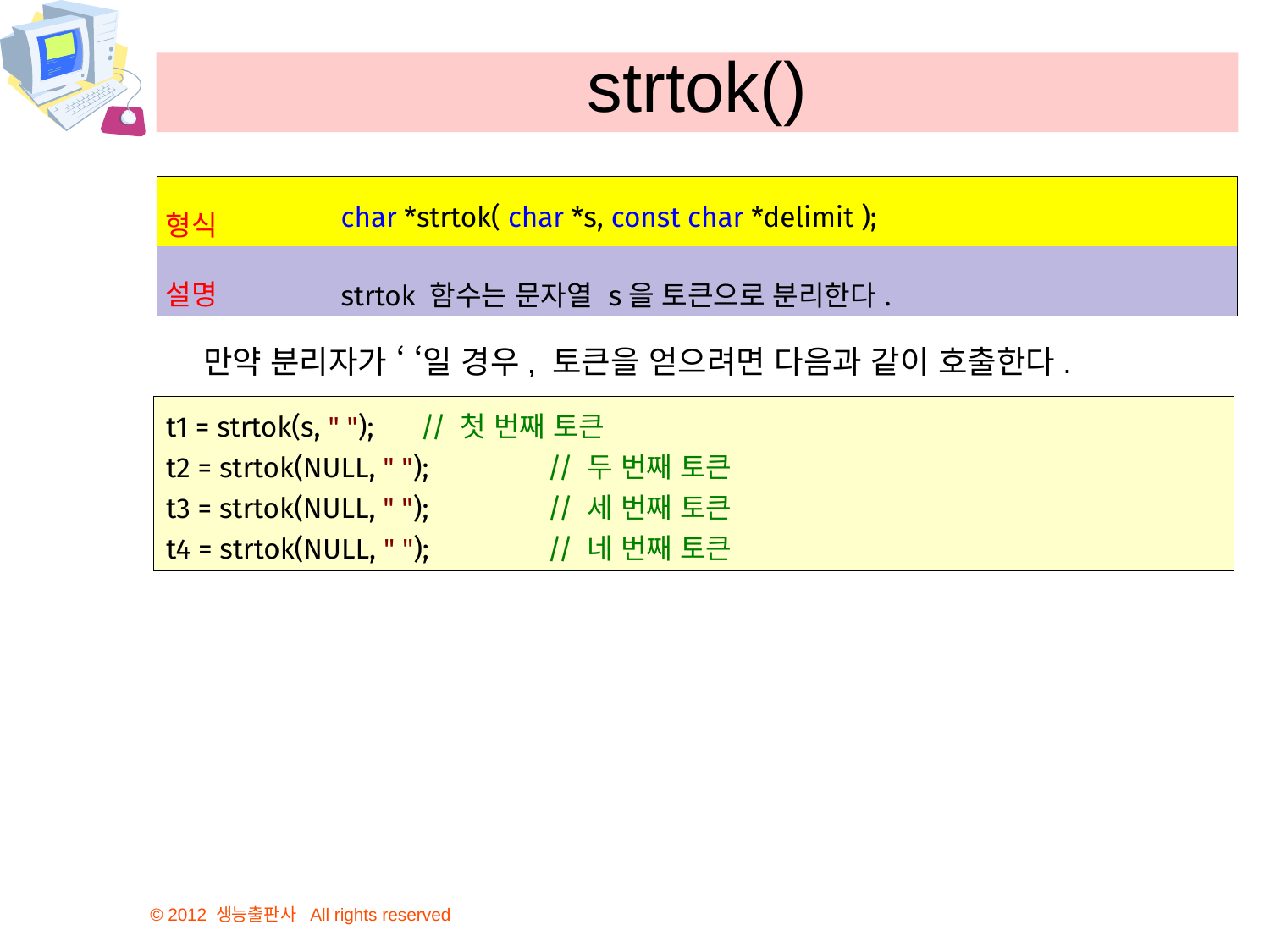

# strtok()
| 형식 | char \*strtok( char \*s, const char \*delimit ); |
| --- | --- |
| 설명 | strtok 함수는 문자열 s을 토큰으로 분리한다. |
만약 분리자가 ‘ ‘일 경우, 토큰을 얻으려면 다음과 같이 호출한다.
t1 = strtok(s, " ");	// 첫 번째 토큰
t2 = strtok(NULL, " ");	// 두 번째 토큰
t3 = strtok(NULL, " ");	// 세 번째 토큰
t4 = strtok(NULL, " ");	// 네 번째 토큰